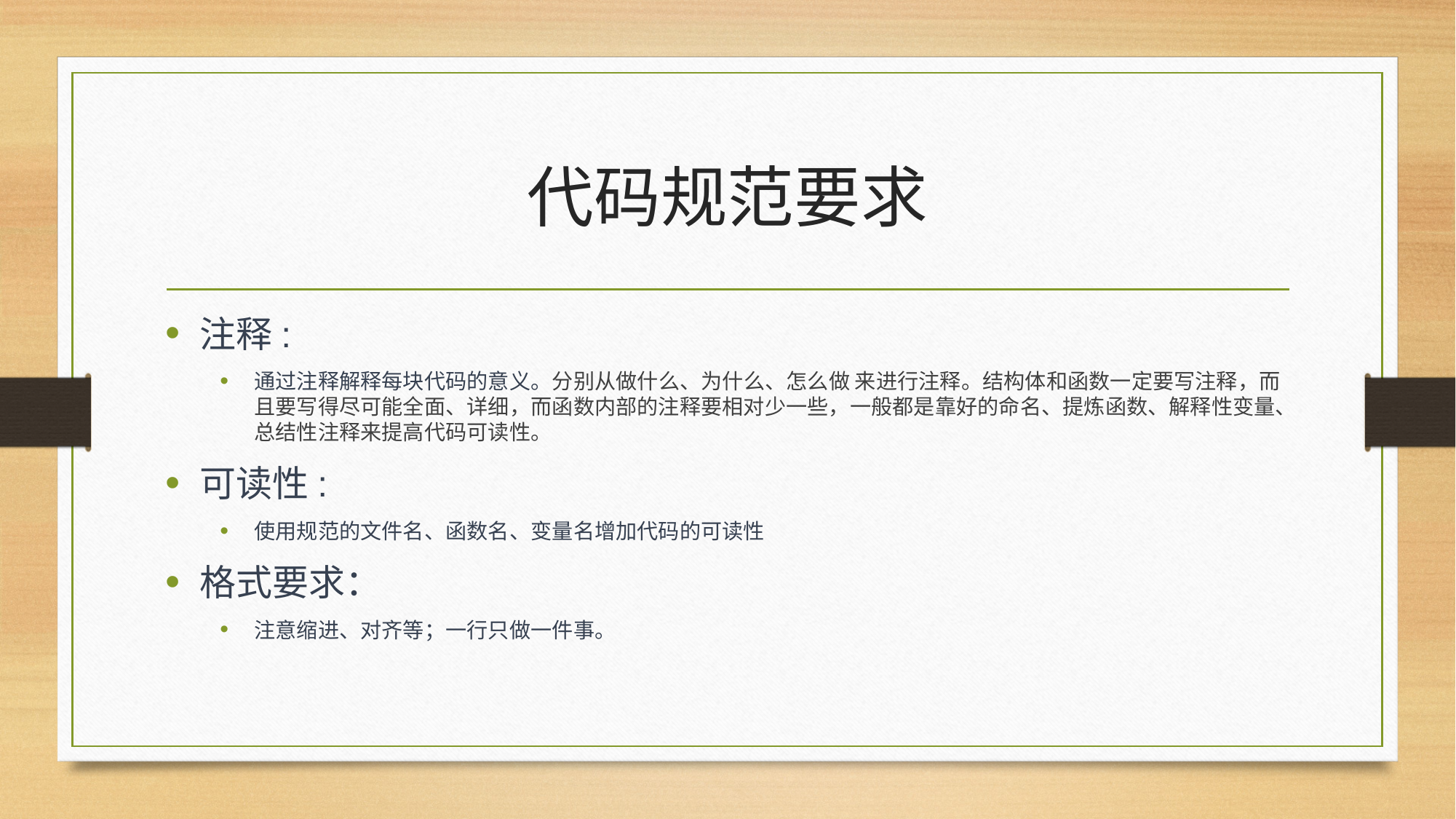

# 代码规范要求
注释:
通过注释解释每块代码的意义。分别从做什么、为什么、怎么做 来进行注释。结构体和函数一定要写注释，而且要写得尽可能全面、详细，而函数内部的注释要相对少一些，一般都是靠好的命名、提炼函数、解释性变量、总结性注释来提高代码可读性。
可读性:
使用规范的文件名、函数名、变量名增加代码的可读性
格式要求：
注意缩进、对齐等；一行只做一件事。